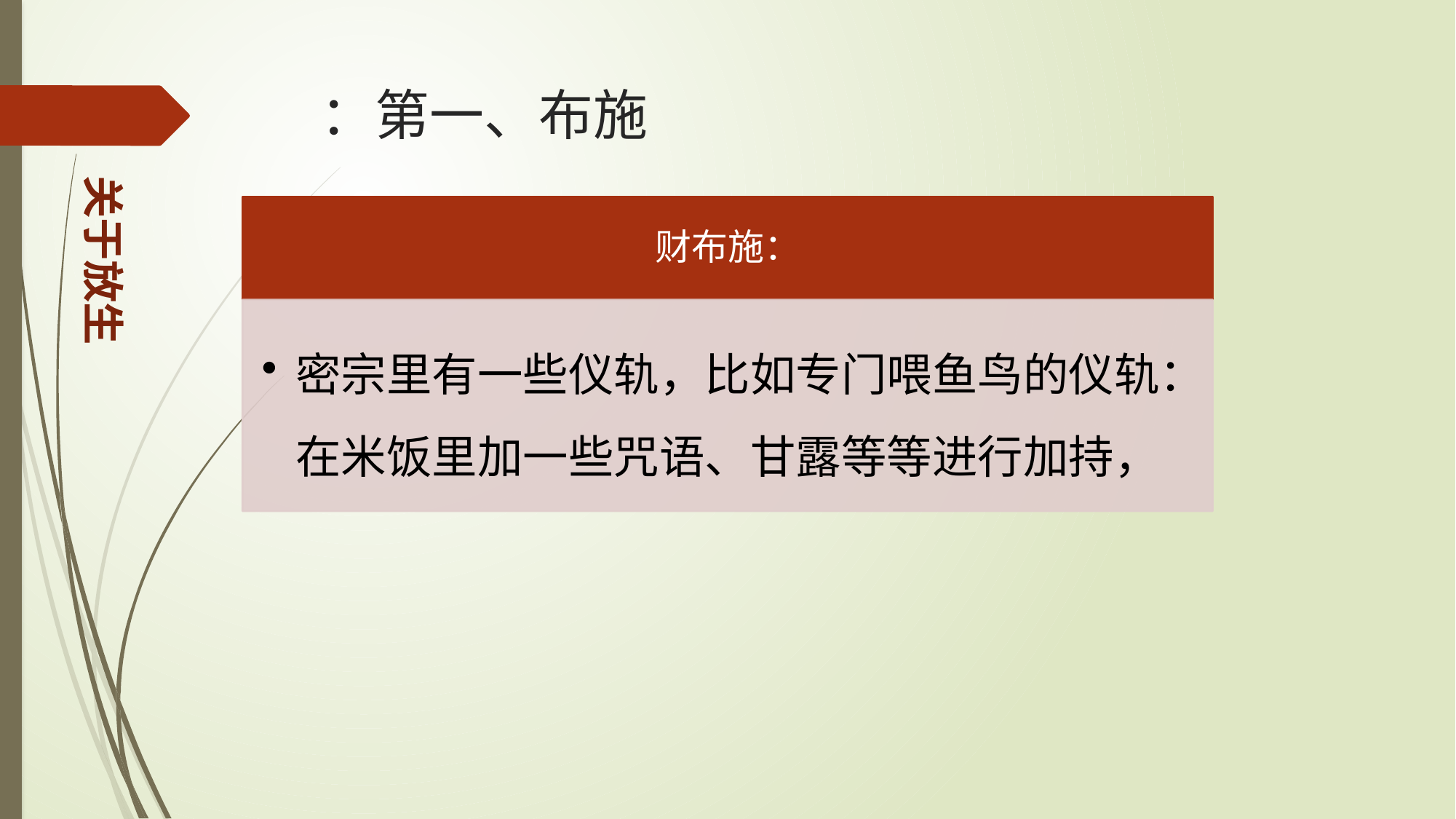

# ：第一、布施
关于放生
财布施：
密宗里有一些仪轨，比如专门喂鱼鸟的仪轨：在米饭里加一些咒语、甘露等等进行加持，